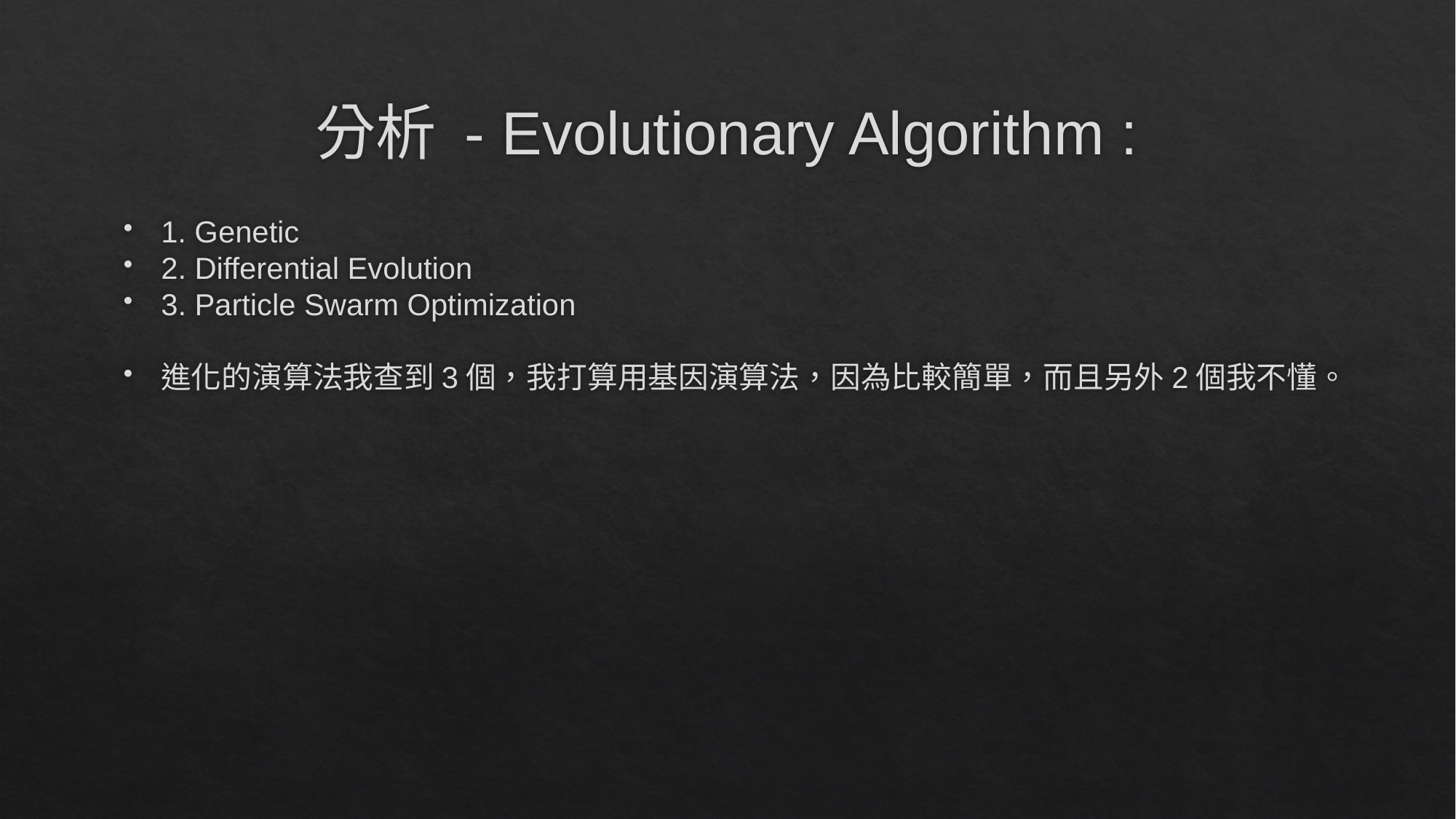

# 分析 - Evolutionary Algorithm :
1. Genetic
2. Differential Evolution
3. Particle Swarm Optimization

進化的演算法我查到3個，我打算用基因演算法，因為比較簡單，而且另外2個我不懂。